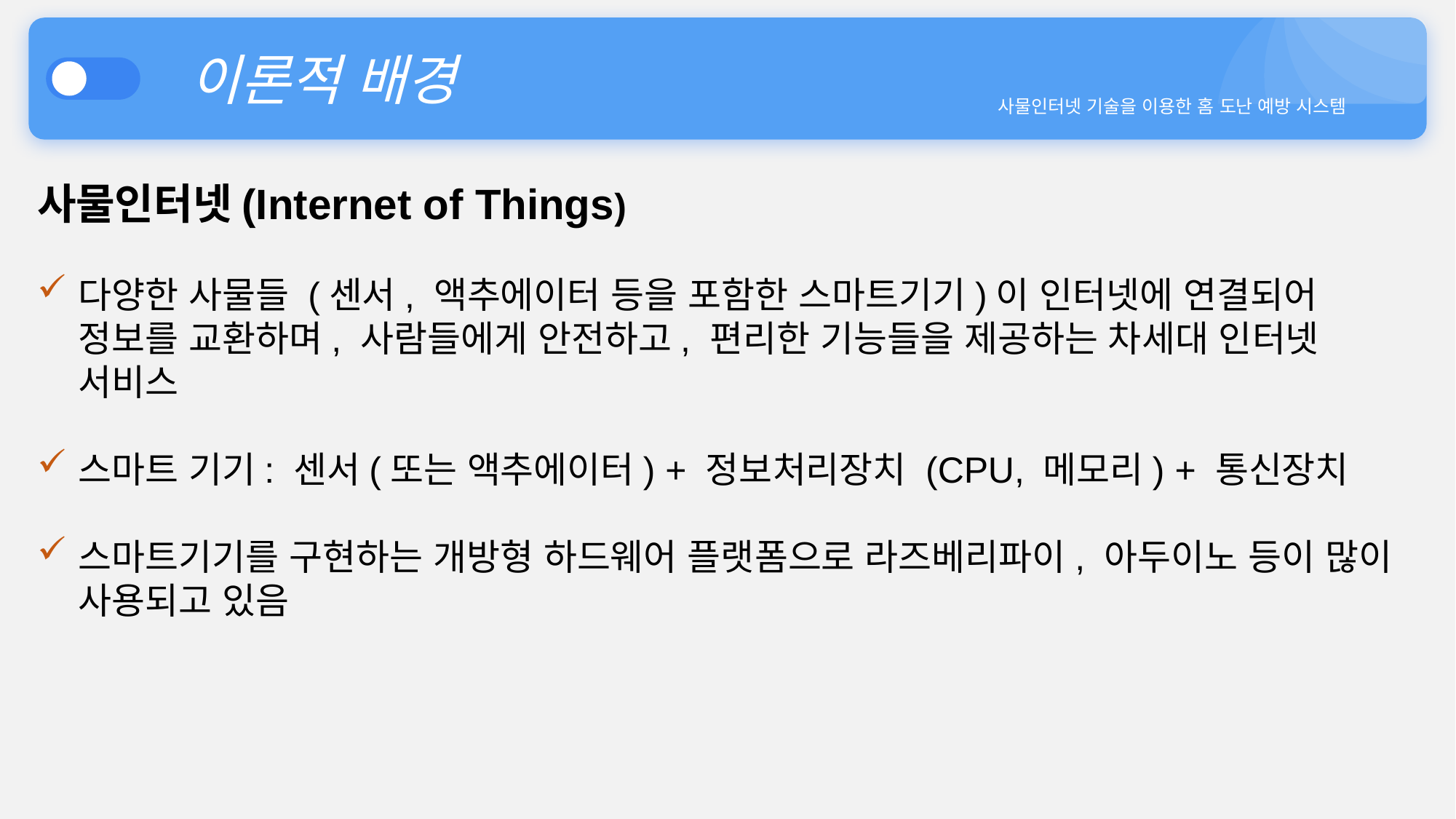

이론적 배경

사물인터넷 기술을 이용한 홈 도난 예방 시스템

사물인터넷(Internet of Things)

다양한 사물들 (센서, 액추에이터 등을 포함한 스마트기기)이 인터넷에 연결되어 정보를 교환하며, 사람들에게 안전하고, 편리한 기능들을 제공하는 차세대 인터넷 서비스

스마트 기기: 센서(또는 액추에이터) + 정보처리장치 (CPU, 메모리) + 통신장치

스마트기기를 구현하는 개방형 하드웨어 플랫폼으로 라즈베리파이, 아두이노 등이 많이 사용되고 있음